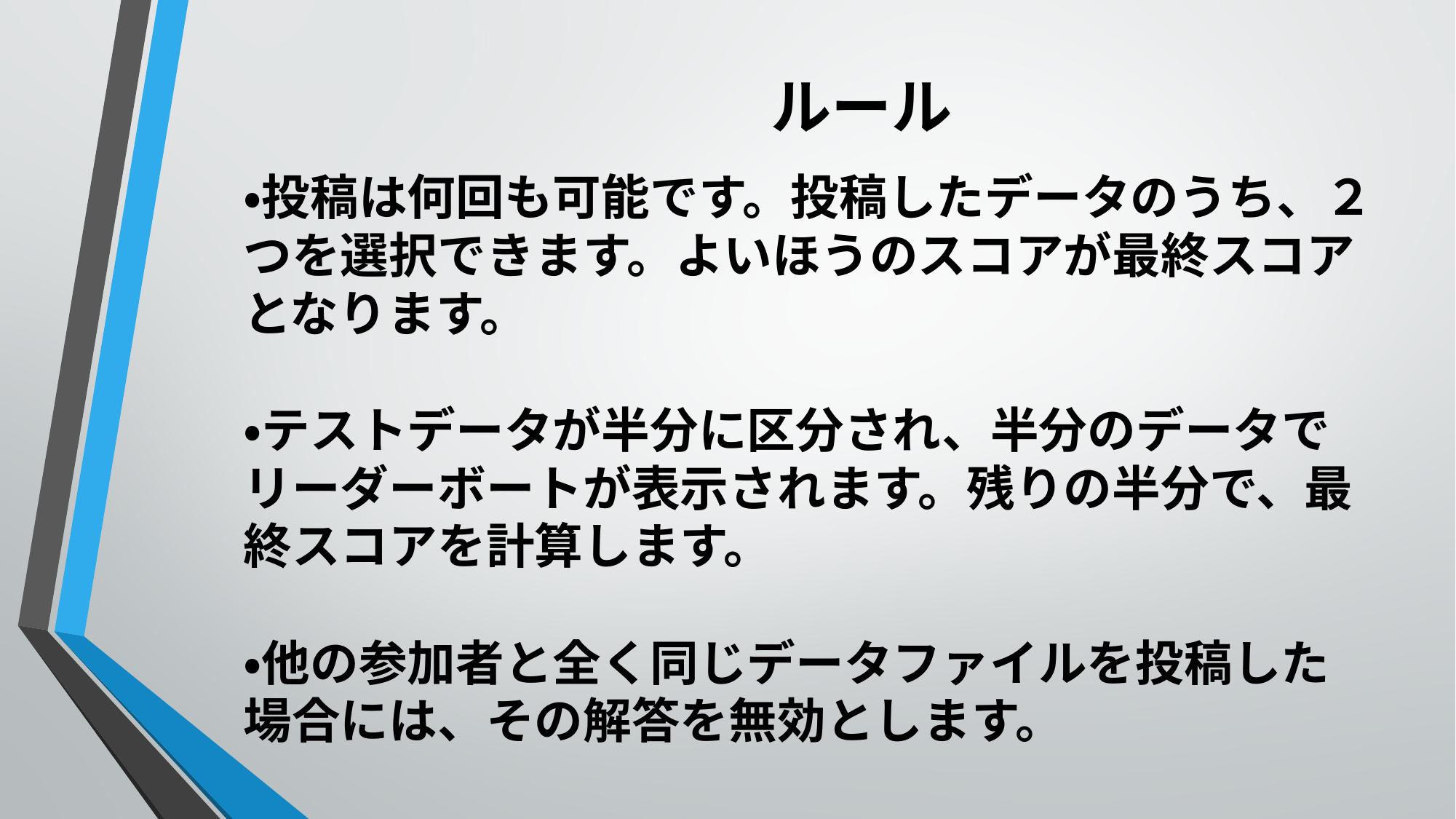

# ルール

・投稿は何回も可能です。投稿したデータのうち、２つを選択できます。よいほうのスコアが最終スコアとなります。

・テストデータが半分に区分され、半分のデータでリーダーボートが表示されます。残りの半分で、最終スコアを計算します。

・他の参加者と全く同じデータファイルを投稿した場合には、その解答を無効とします。